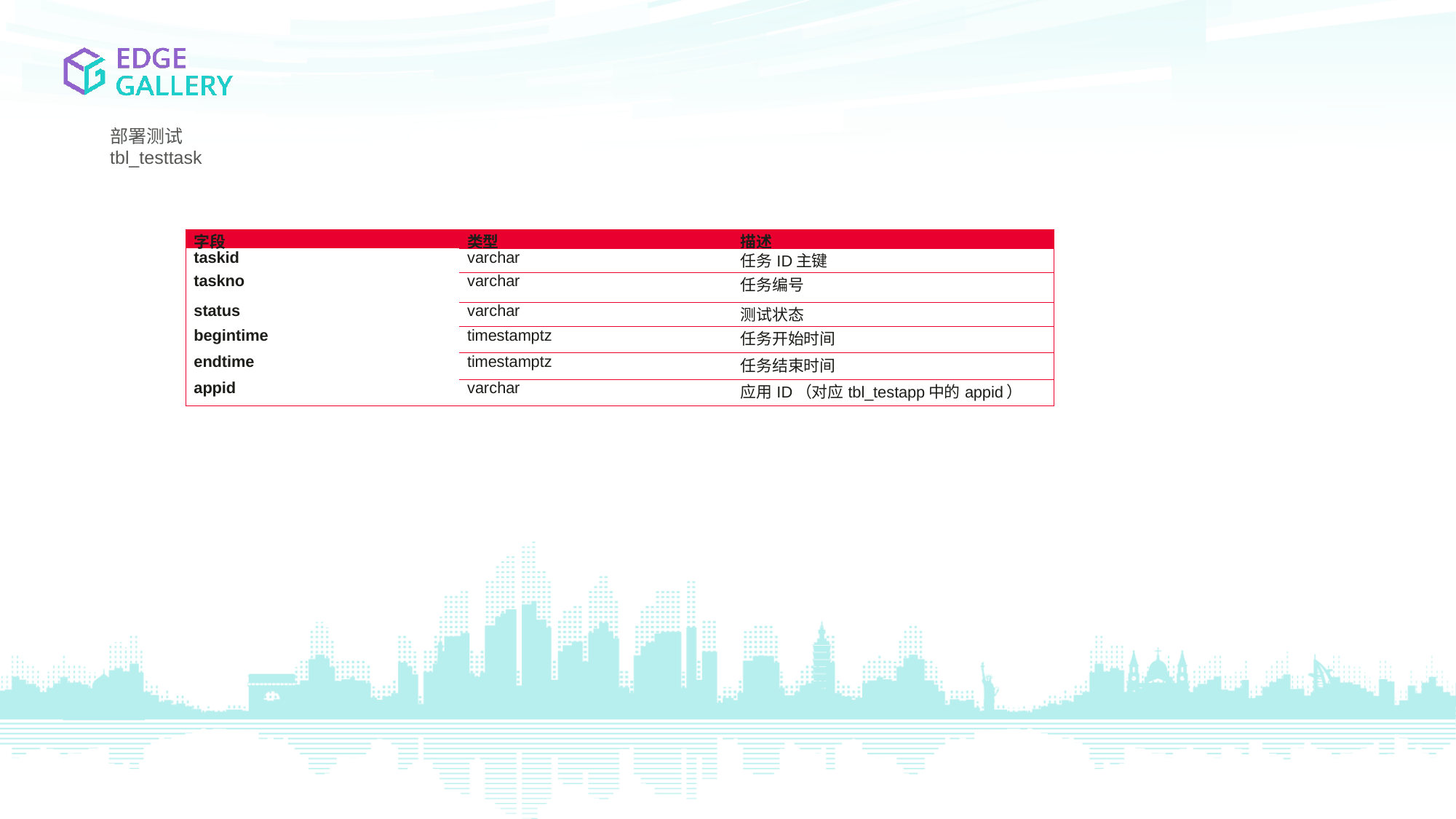

部署测试
tbl_testtask
| 字段 | 类型 | 描述 |
| --- | --- | --- |
| taskid | varchar | 任务ID主键 |
| taskno | varchar | 任务编号 |
| status | varchar | 测试状态 |
| begintime | timestamptz | 任务开始时间 |
| endtime | timestamptz | 任务结束时间 |
| appid | varchar | 应用ID（对应tbl\_testapp中的appid） |